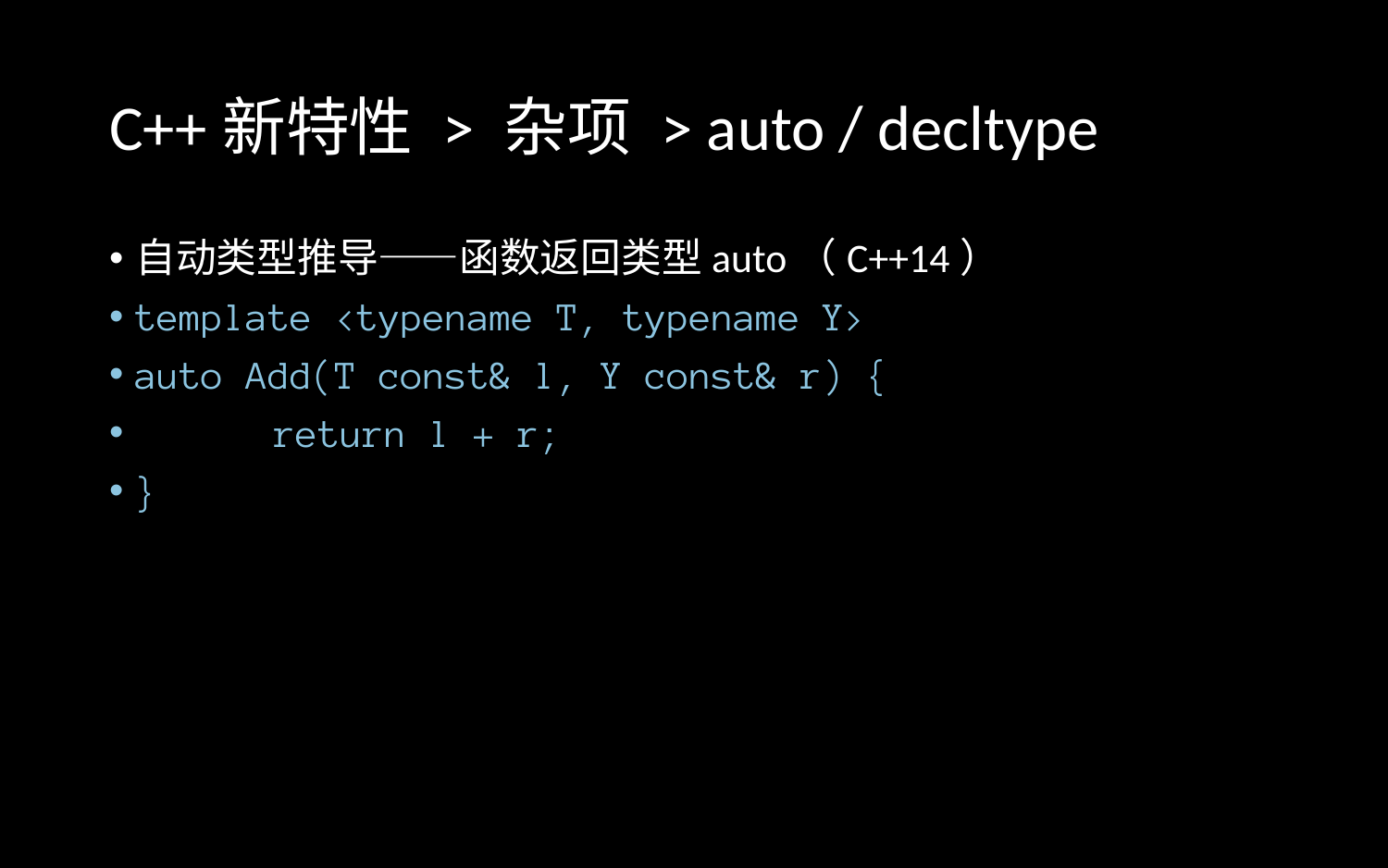

# C++新特性 > 杂项 > auto / decltype
自动类型推导——函数返回类型auto（C++14）
template <typename T, typename Y>
auto Add(T const& l, Y const& r) {
	return l + r;
}